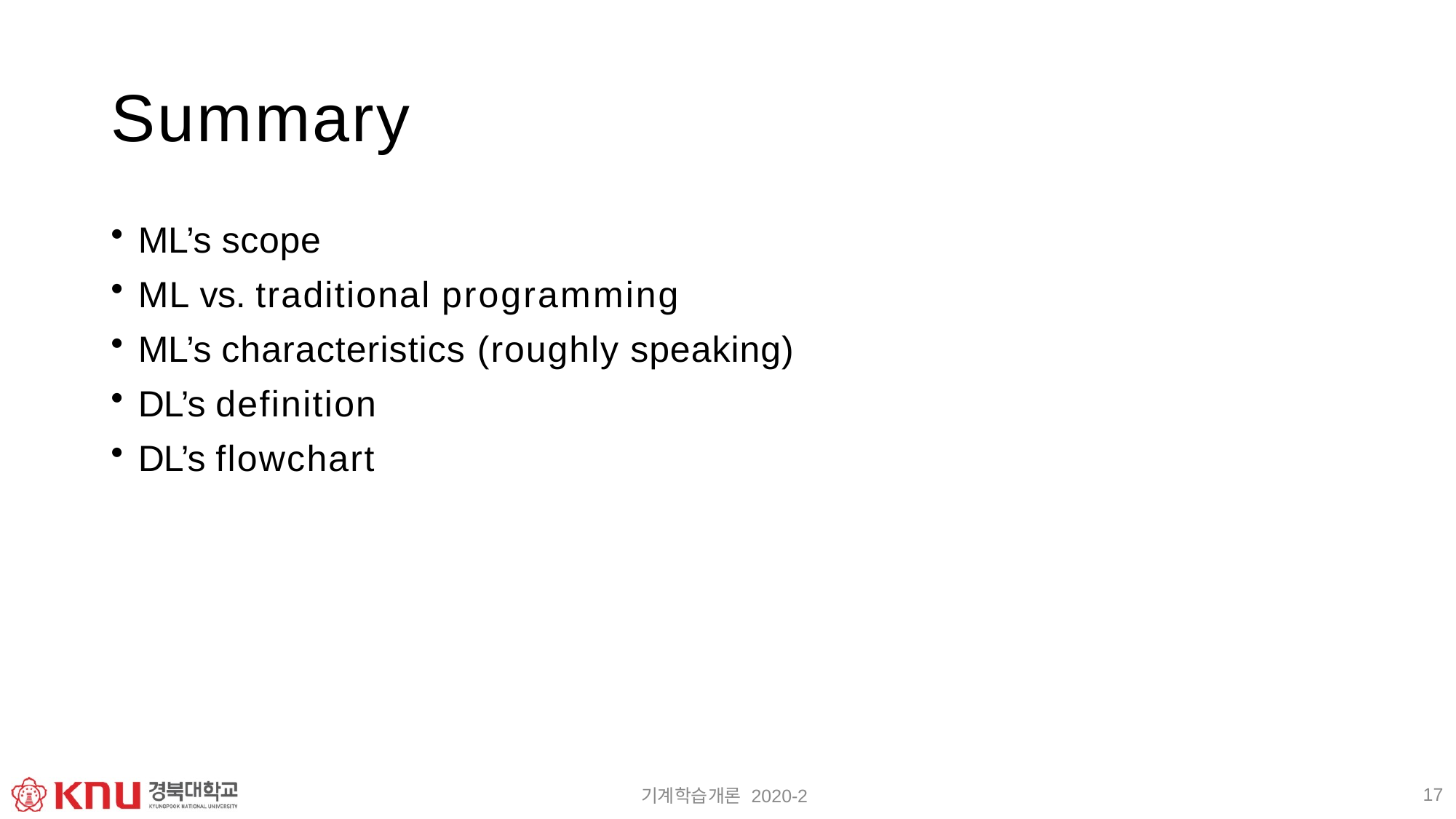

# Summary
ML’s scope
ML vs. traditional programming
ML’s characteristics (roughly speaking)
DL’s definition
DL’s flowchart
17
기계학습개론 2020-2